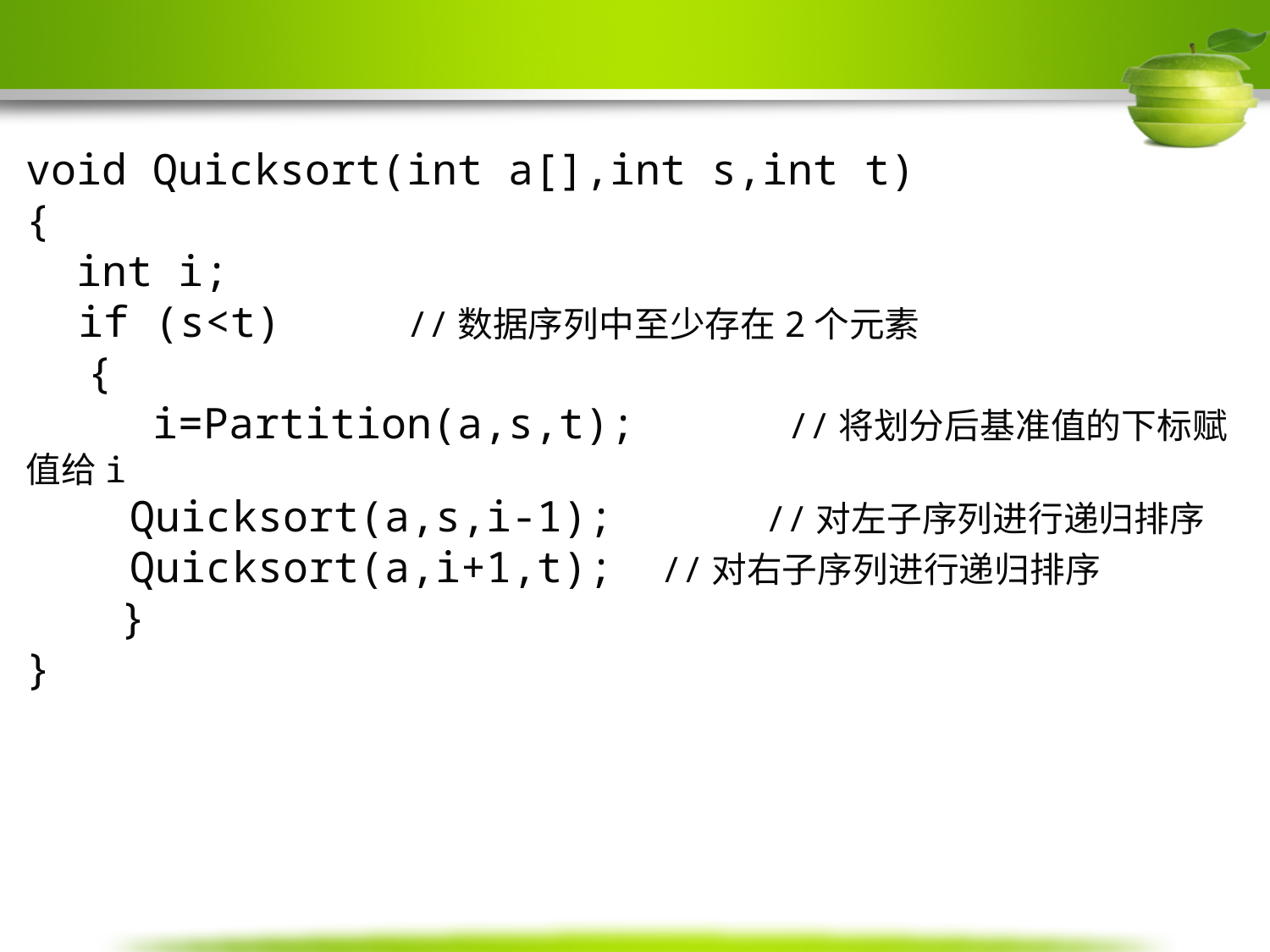

void Quicksort(int a[],int s,int t)
{
  int i;
　if (s<t) 	//数据序列中至少存在2个元素
　 {
     i=Partition(a,s,t);      //将划分后基准值的下标赋值给i
　　 Quicksort(a,s,i-1);      //对左子序列进行递归排序
　　 Quicksort(a,i+1,t);	//对右子序列进行递归排序
　　}
}